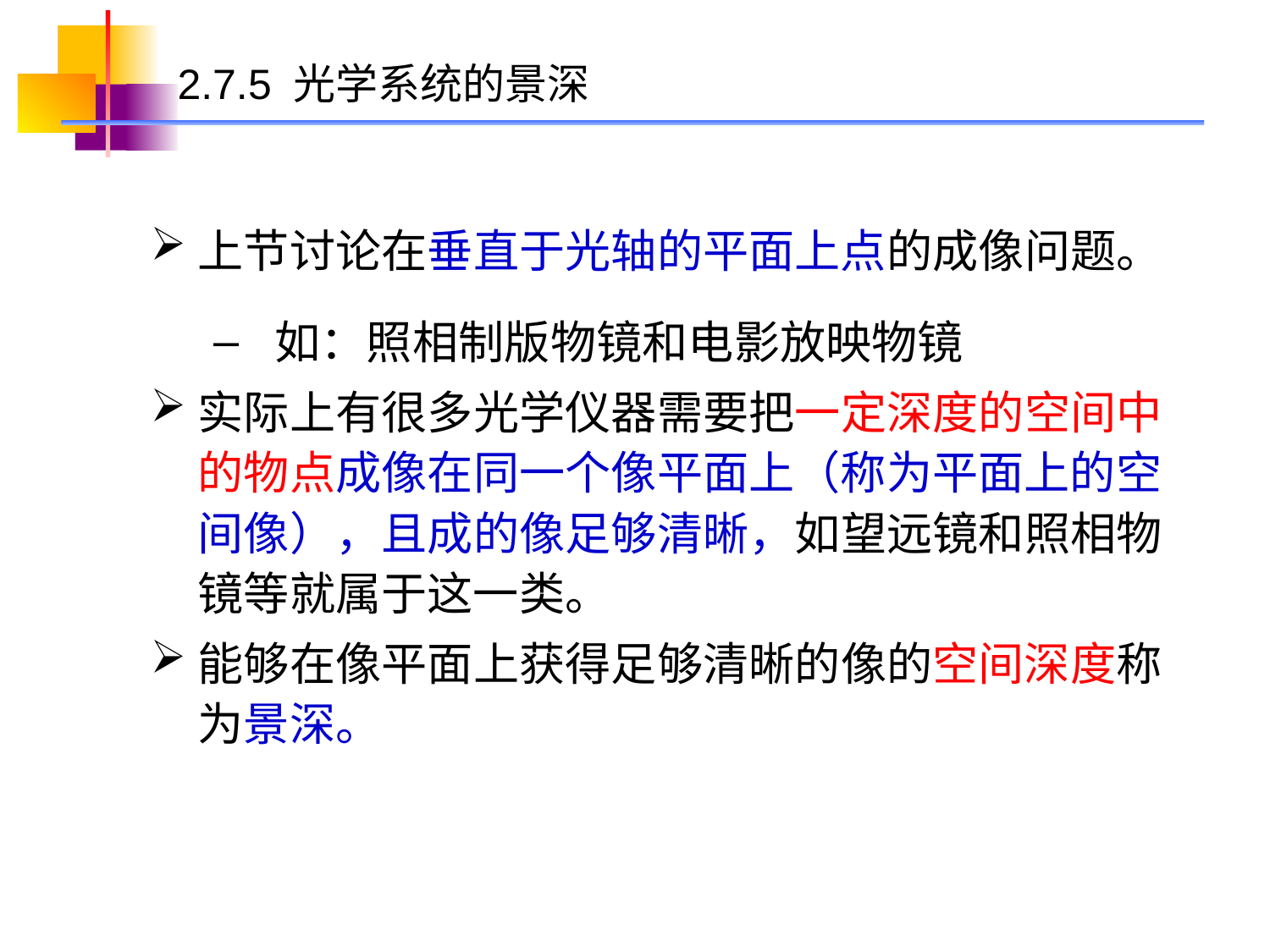

2.7.5 光学系统的景深
上节讨论在垂直于光轴的平面上点的成像问题。
 如：照相制版物镜和电影放映物镜
实际上有很多光学仪器需要把一定深度的空间中的物点成像在同一个像平面上（称为平面上的空间像），且成的像足够清晰，如望远镜和照相物镜等就属于这一类。
能够在像平面上获得足够清晰的像的空间深度称为景深。